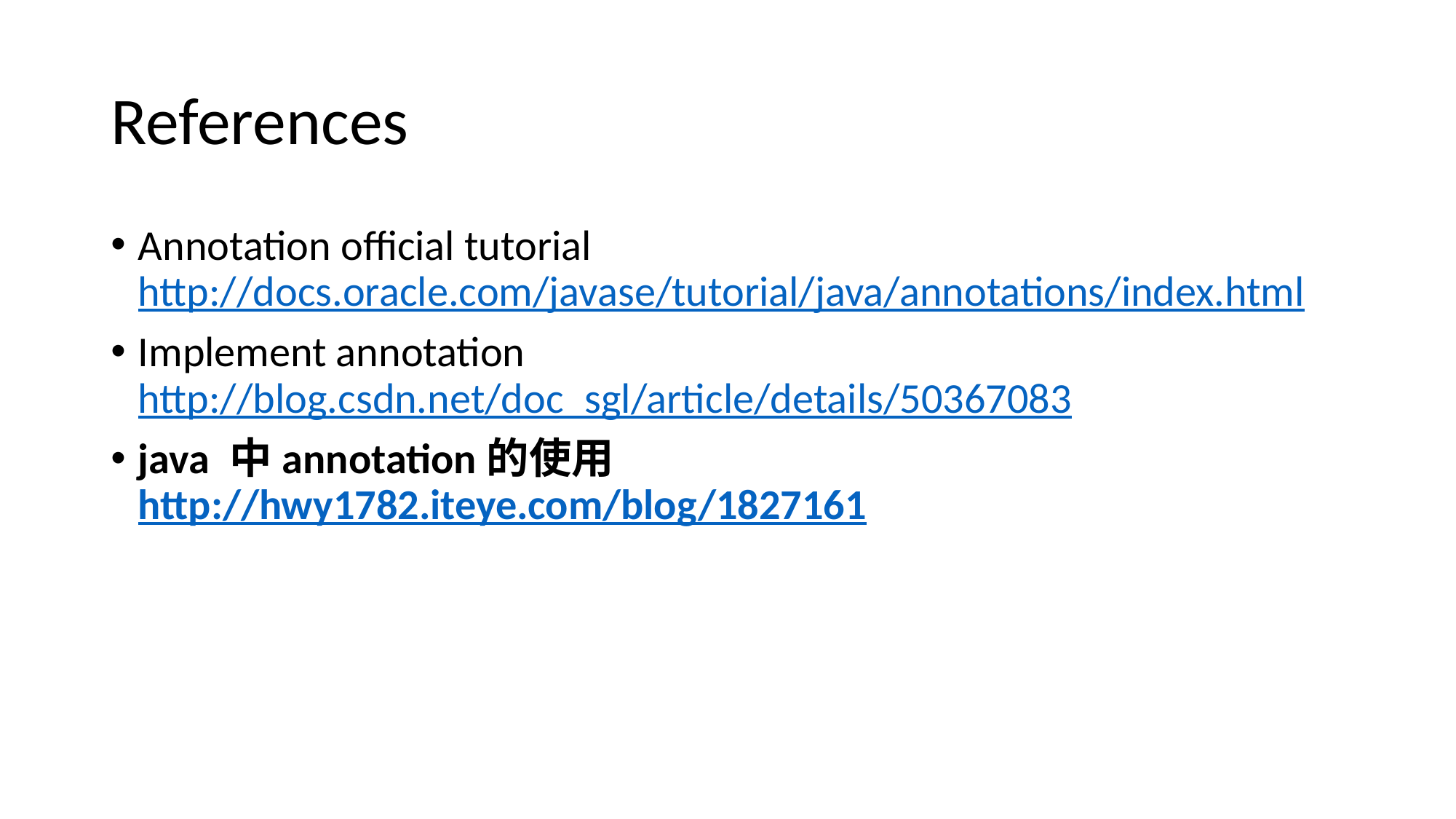

# References
Annotation official tutorial http://docs.oracle.com/javase/tutorial/java/annotations/index.html
Implement annotation http://blog.csdn.net/doc_sgl/article/details/50367083
java 中annotation的使用 http://hwy1782.iteye.com/blog/1827161